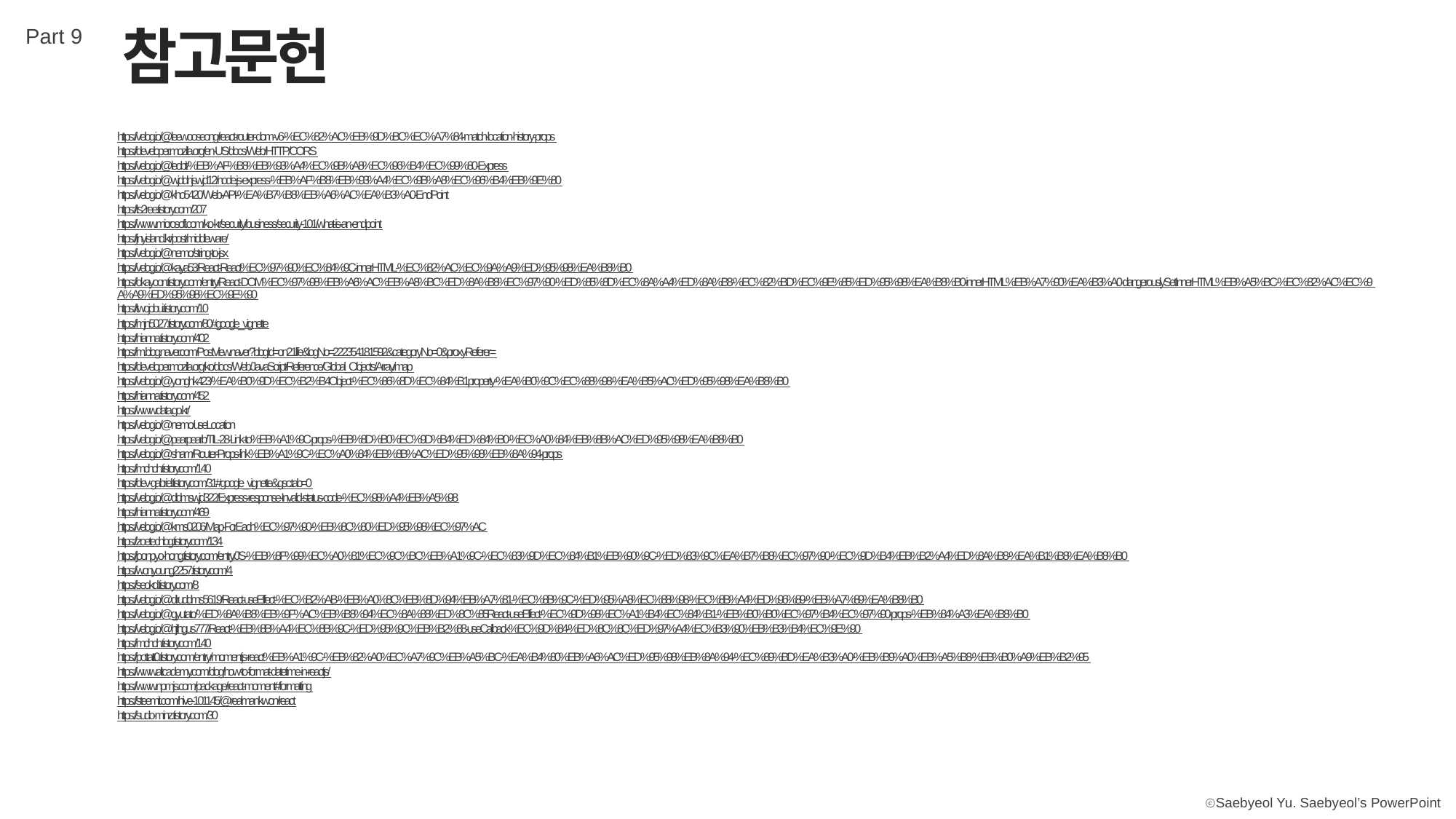

참고문헌
Part 9
https://velog.io/@leewooseong/react-router-dom-v6-%EC%82%AC%EB%9D%BC%EC%A7%84-match-location-history-props
https://developer.mozilla.org/en-US/docs/Web/HTTP/CORS
https://velog.io/@leobit/%EB%AF%B8%EB%93%A4%EC%9B%A8%EC%96%B4%EC%99%80-Express
https://velog.io/@wjddnjswjd12/node.js-express-%EB%AF%B8%EB%93%A4%EC%9B%A8%EC%96%B4%EB%9E%80
https://velog.io/@kho5420/Web-API-%EA%B7%B8%EB%A6%AC%EA%B3%A0-EndPoint
https://ts2ree.tistory.com/207
https://www.microsoft.com/ko-kr/security/business/security-101/what-is-an-endpoint
https://jinyisland.kr/post/middleware/
https://velog.io/@nemo/string-to-jsx
https://velog.io/@kaya53/React-React%EC%97%90%EC%84%9C-innerHTML-%EC%82%AC%EC%9A%A9%ED%95%98%EA%B8%B0
https://okayoon.tistory.com/entry/React-DOM%EC%97%98%EB%A6%AC%EB%A8%BC%ED%8A%B8%EC%97%90-%ED%85%8D%EC%8A%A4%ED%8A%B8-%EC%82%BD%EC%9E%85%ED%95%98%EA%B8%B0-innerHTML%EB%A7%90%EA%B3%A0-dangerouslySetInnerHTML%EB%A5%BC-%EC%82%AC%EC%9A%A9%ED%95%98%EC%9E%90
https://twojobui.tistory.com/10
https://mjn5027.tistory.com/80#google_vignette
https://hianna.tistory.com/402
https://m.blog.naver.com/PostView.naver?blogId=on21life&logNo=222354181592&categoryNo=0&proxyReferer=
https://developer.mozilla.org/ko/docs/Web/JavaScript/Reference/Global_Objects/Array/map
https://velog.io/@yonghk423/%EA%B0%9D%EC%B2%B4Object-%EC%86%8D%EC%84%B1property-%EA%B0%9C%EC%88%98-%EA%B5%AC%ED%95%98%EA%B8%B0
https://hianna.tistory.com/452
https://www.data.go.kr/
https://velog.io/@nemo/useLocation
https://velog.io/@pearpearb/TIL-28-Link-to%EB%A1%9C-props-%EB%8D%B0%EC%9D%B4%ED%84%B0-%EC%A0%84%EB%8B%AC%ED%95%98%EA%B8%B0
https://velog.io/@sham/Router-Props-link%EB%A1%9C-%EC%A0%84%EB%8B%AC%ED%95%98%EB%8A%94-props
https://mchch.tistory.com/140
https://dev-gabriel.tistory.com/31#google_vignette&gsc.tab=0
https://velog.io/@dldmswjd322/Express-response-Invalid-status-code-%EC%98%A4%EB%A5%98
https://hianna.tistory.com/469
https://velog.io/@kms0206/Map-ForEach%EC%97%90-%EB%8C%80%ED%95%98%EC%97%AC
https://zoetechlog.tistory.com/134
https://joonpyo-hong.tistory.com/entry/JS-%EB%8F%99%EC%A0%81%EC%9C%BC%EB%A1%9C-%EC%83%9D%EC%84%B1%EB%90%9C-%ED%83%9C%EA%B7%B8%EC%97%90-%EC%9D%B4%EB%B2%A4%ED%8A%B8-%EA%B1%B8%EA%B8%B0
https://wonyoung2257.tistory.com/4
https://seokd.tistory.com/8
https://velog.io/@dlruddms5619/React-useEffect-%EC%B2%AB-%EB%A0%8C%EB%8D%94%EB%A7%81-%EC%8B%9C-%ED%95%A8%EC%88%98-%EC%8B%A4%ED%96%89-%EB%A7%89%EA%B8%B0
https://velog.io/@gyutato/%ED%8A%B8%EB%9F%AC%EB%B8%94%EC%8A%88%ED%8C%85React-useEffect-%EC%9D%98%EC%A1%B4%EC%84%B1-%EB%B0%B0%EC%97%B4%EC%97%90-props-%EB%84%A3%EA%B8%B0
https://velog.io/@hjthgus777/React-%EB%8B%A4%EC%8B%9C-%ED%95%9C%EB%B2%88-useCallback%EC%9D%84-%ED%8C%8C%ED%97%A4%EC%B3%90%EB%B3%B4%EC%9E%90
https://mchch.tistory.com/140
https://pottatt0.tistory.com/entry/momentjs-react%EB%A1%9C-%EB%82%A0%EC%A7%9C%EB%A5%BC-%EA%B4%80%EB%A6%AC%ED%95%98%EB%8A%94-%EC%89%BD%EA%B3%A0-%EB%B9%A0%EB%A5%B8-%EB%B0%A9%EB%B2%95
https://www.altcademy.com/blog/how-to-format-datetime-in-reactjs/
https://www.npmjs.com/package/react-moment#formatting
https://steemit.com/hive-101145/@realmankwon/react
https://sudo-minz.tistory.com/30